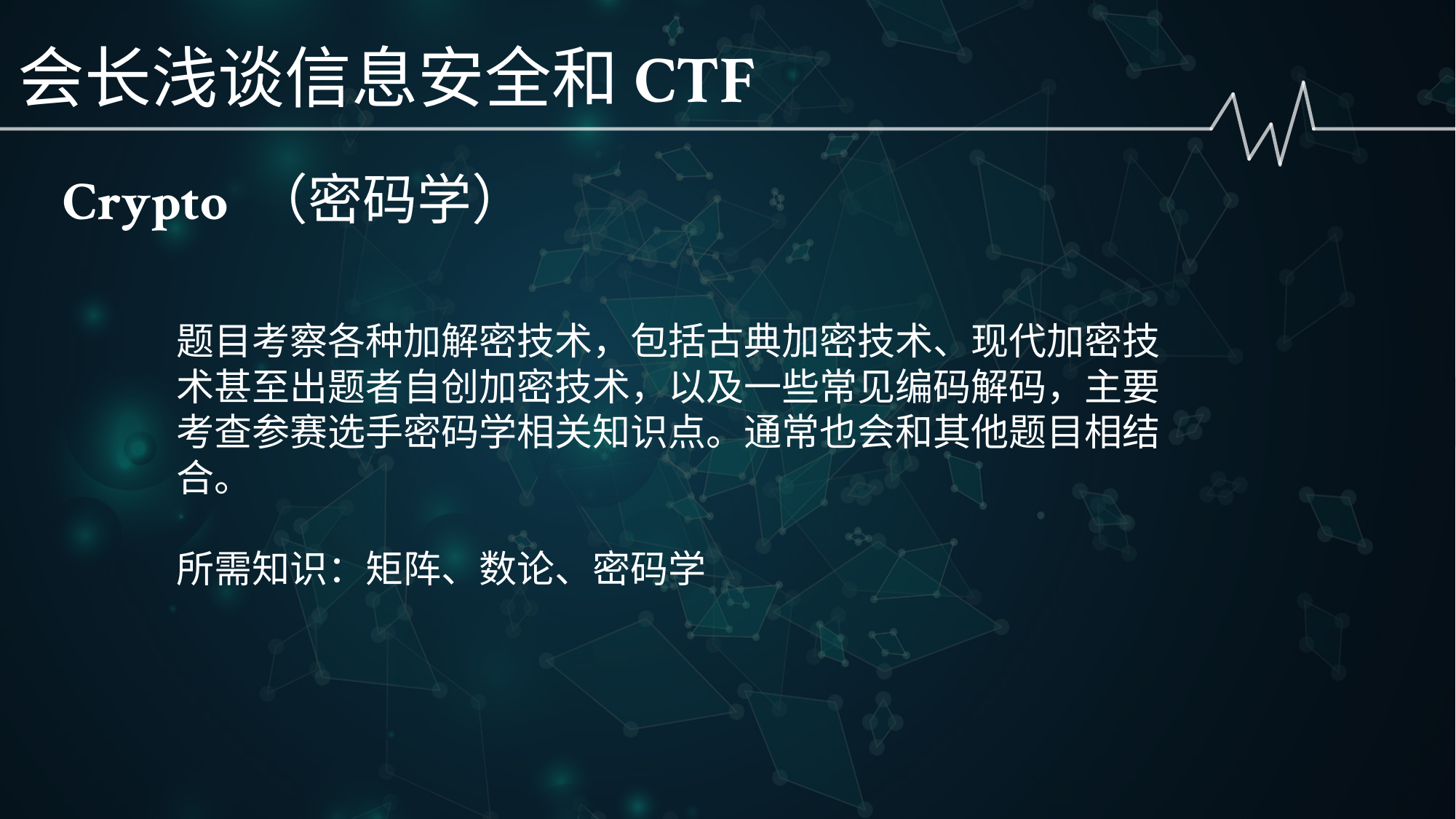

会长浅谈信息安全和CTF
Crypto （密码学）
题目考察各种加解密技术，包括古典加密技术、现代加密技术甚至出题者自创加密技术，以及一些常见编码解码，主要考查参赛选手密码学相关知识点。通常也会和其他题目相结合。

所需知识：矩阵、数论、密码学